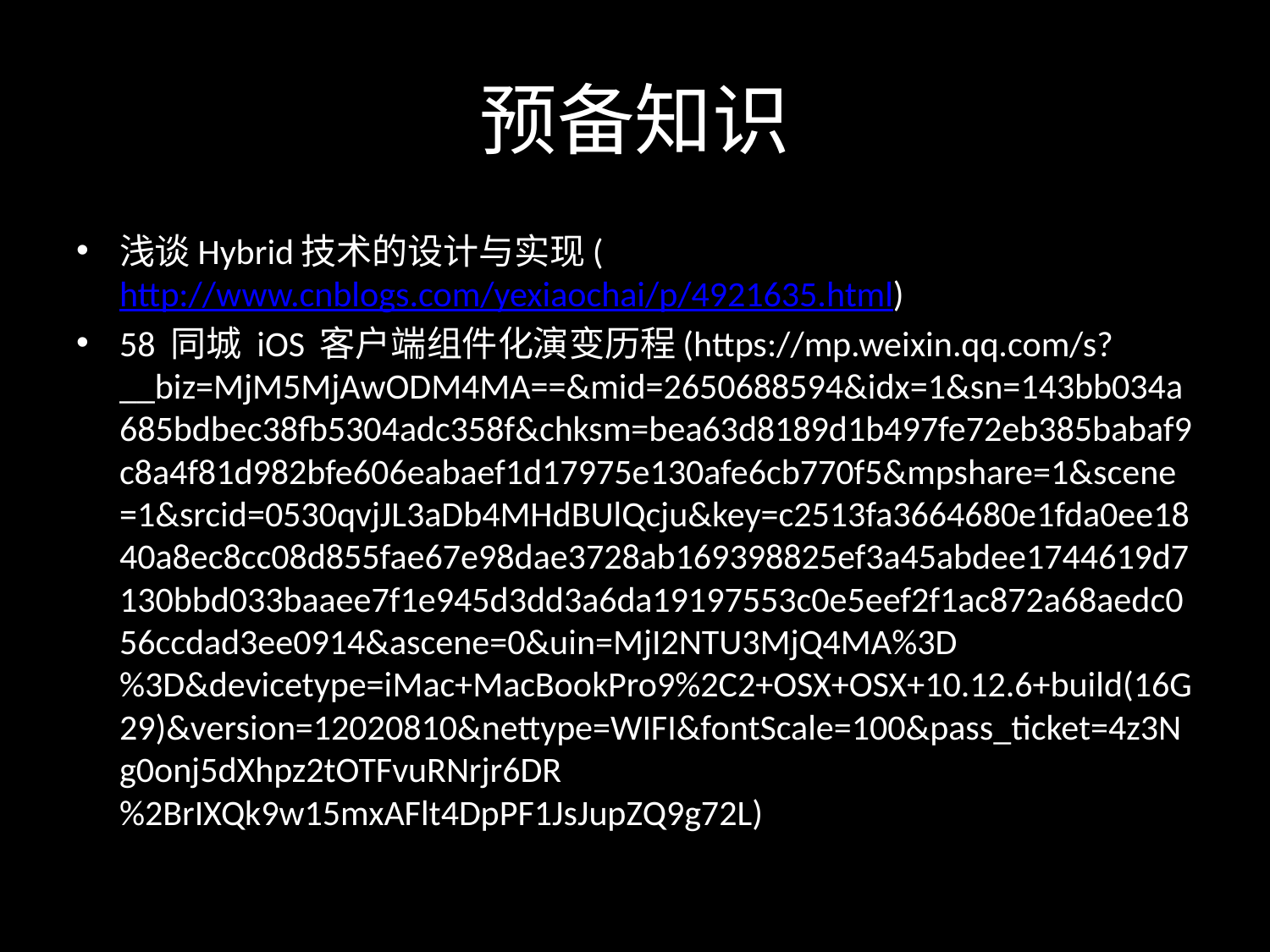

# 预备知识
浅谈Hybrid技术的设计与实现(http://www.cnblogs.com/yexiaochai/p/4921635.html)
58 同城 iOS 客户端组件化演变历程(https://mp.weixin.qq.com/s?__biz=MjM5MjAwODM4MA==&mid=2650688594&idx=1&sn=143bb034a685bdbec38fb5304adc358f&chksm=bea63d8189d1b497fe72eb385babaf9c8a4f81d982bfe606eabaef1d17975e130afe6cb770f5&mpshare=1&scene=1&srcid=0530qvjJL3aDb4MHdBUlQcju&key=c2513fa3664680e1fda0ee1840a8ec8cc08d855fae67e98dae3728ab169398825ef3a45abdee1744619d7130bbd033baaee7f1e945d3dd3a6da19197553c0e5eef2f1ac872a68aedc056ccdad3ee0914&ascene=0&uin=MjI2NTU3MjQ4MA%3D%3D&devicetype=iMac+MacBookPro9%2C2+OSX+OSX+10.12.6+build(16G29)&version=12020810&nettype=WIFI&fontScale=100&pass_ticket=4z3Ng0onj5dXhpz2tOTFvuRNrjr6DR%2BrIXQk9w15mxAFlt4DpPF1JsJupZQ9g72L)